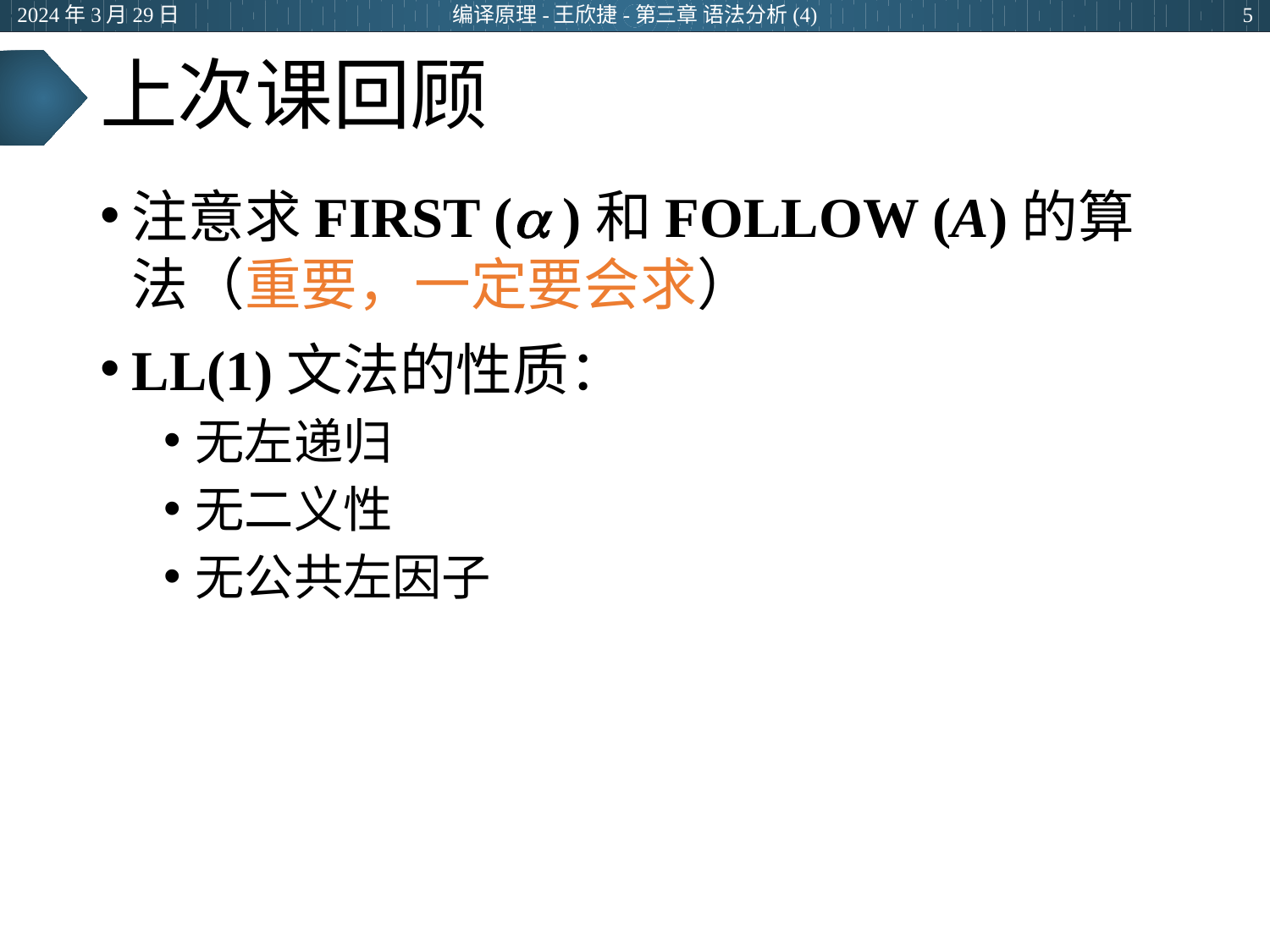

2024年3月29日
编译原理-王欣捷-第三章 语法分析(4)
5
# 上次课回顾
注意求FIRST (α )和FOLLOW (A)的算法（重要，一定要会求）
LL(1)文法的性质：
无左递归
无二义性
无公共左因子